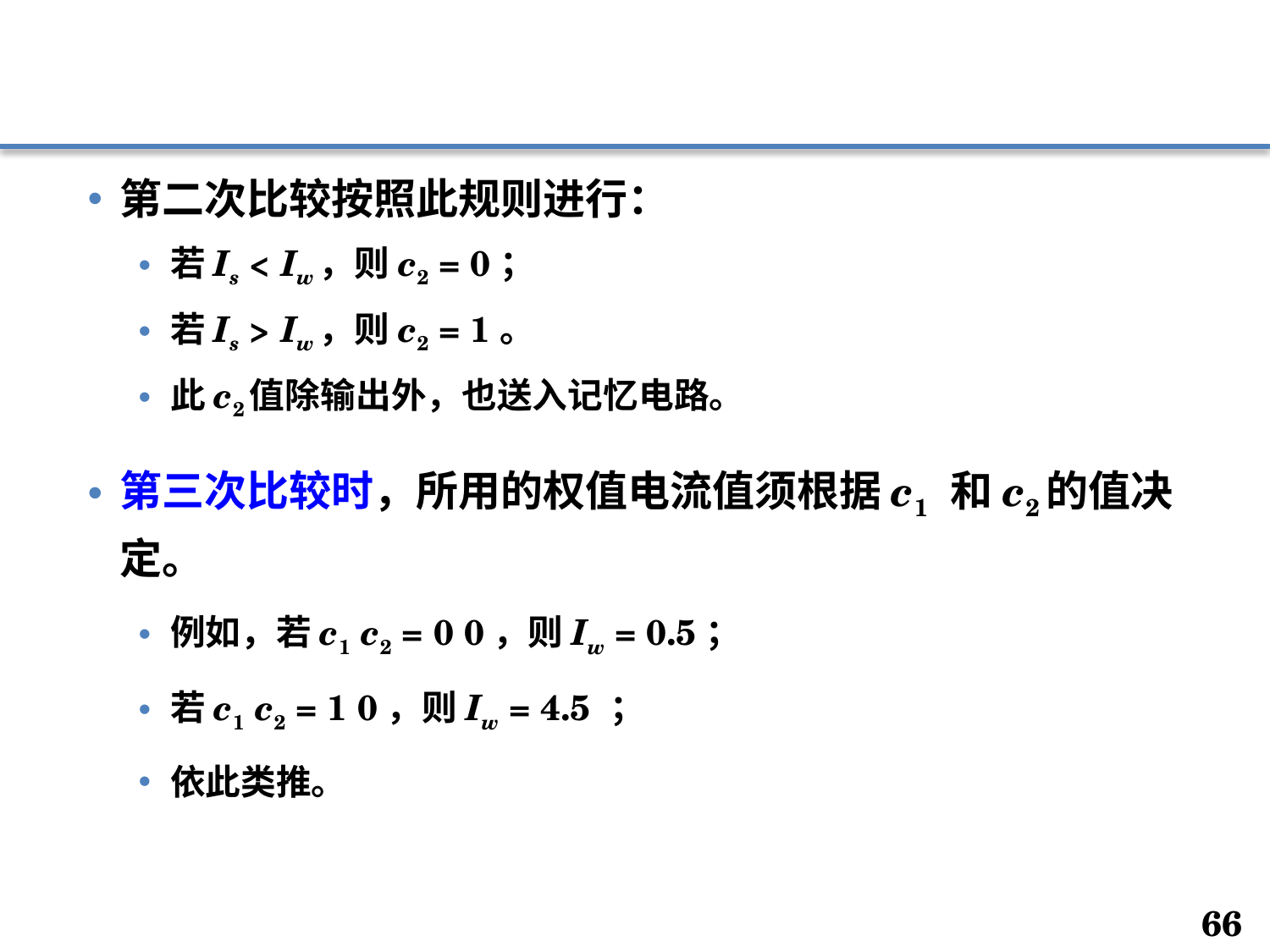

#
第二次比较按照此规则进行：
若Is < Iw，则c2 = 0；
若Is > Iw，则c2 = 1。
此c2值除输出外，也送入记忆电路。
第三次比较时，所用的权值电流值须根据c1 和c2的值决定。
例如，若c1 c2 = 0 0，则Iw = 0.5；
若c1 c2 = 1 0，则Iw = 4.5 ；
依此类推。
66